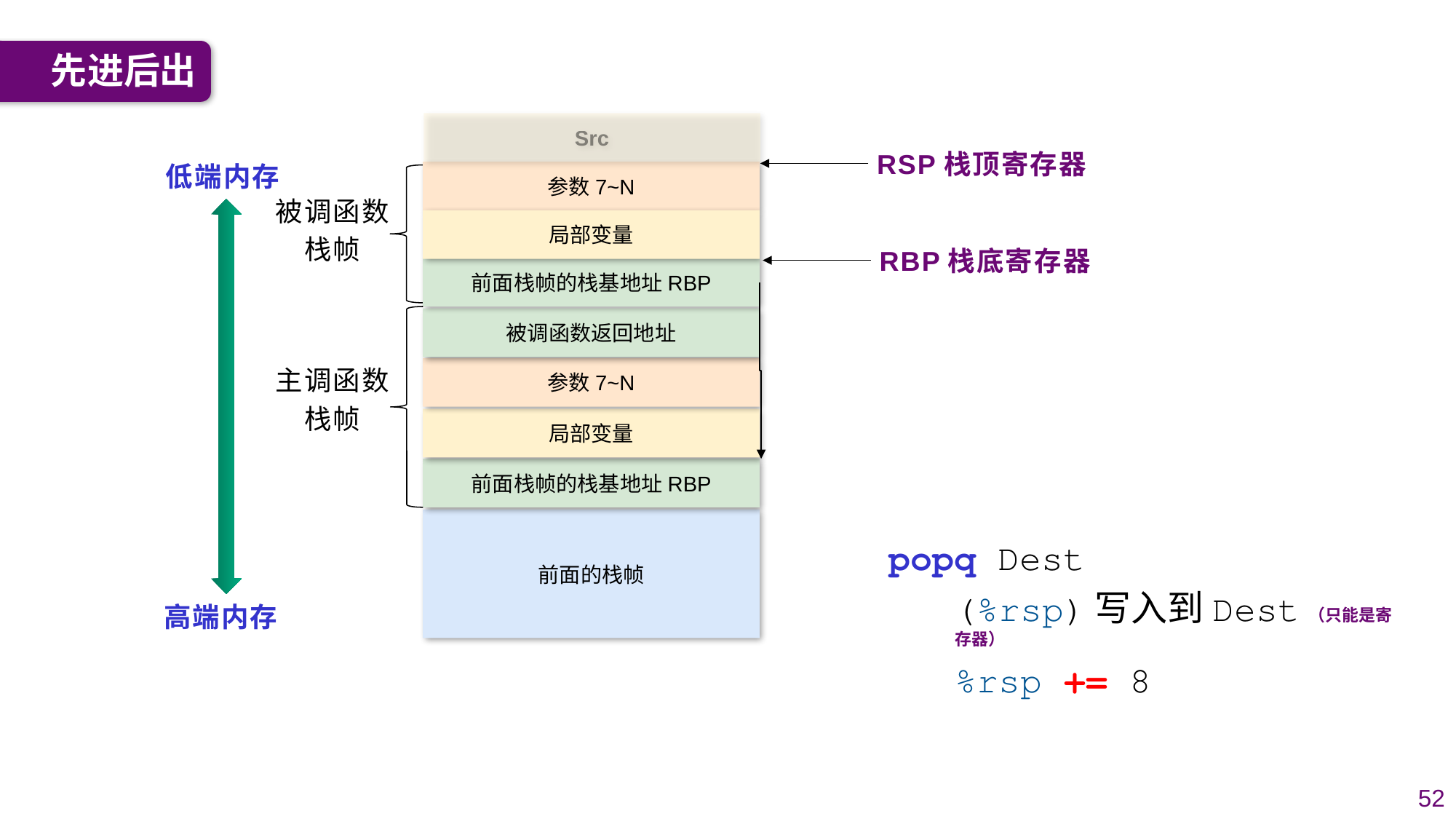

先进后出

Src
RSP栈顶寄存器
参数7~N

局部变量
前面栈帧的栈基地址RBP

被调函数返回地址
参数7~N
局部变量
前面栈帧的栈基地址RBP
前面的栈帧
被调函数
栈帧
RBP栈底寄存器
主调函数
栈帧
低端内存

高端内存
popq Dest
(%rsp)写入到Dest（只能是寄存器）
%rsp += 8
52